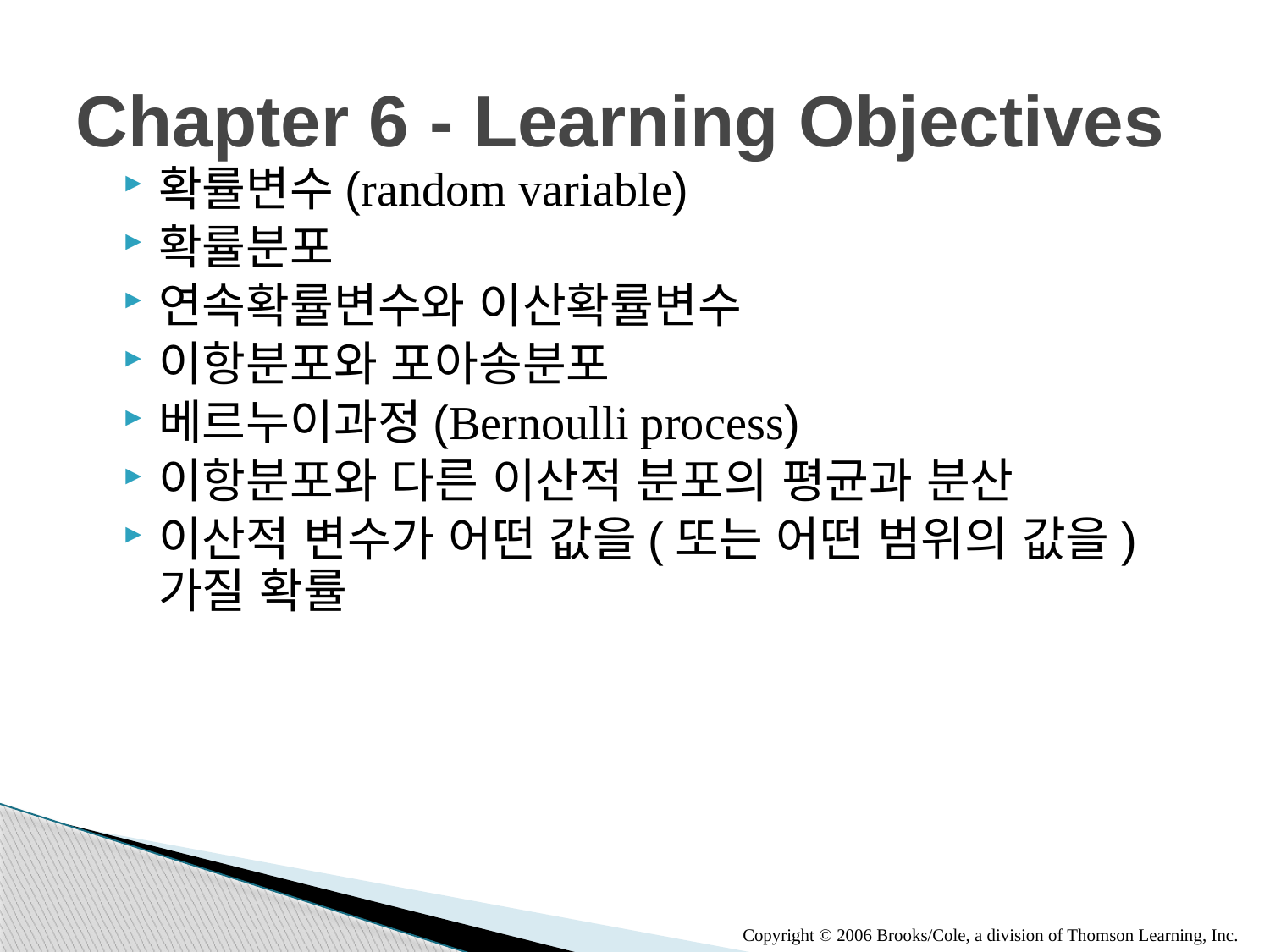

# Chapter 6 - Learning Objectives
확률변수(random variable)
확률분포
연속확률변수와 이산확률변수
이항분포와 포아송분포
베르누이과정(Bernoulli process)
이항분포와 다른 이산적 분포의 평균과 분산
이산적 변수가 어떤 값을(또는 어떤 범위의 값을) 가질 확률